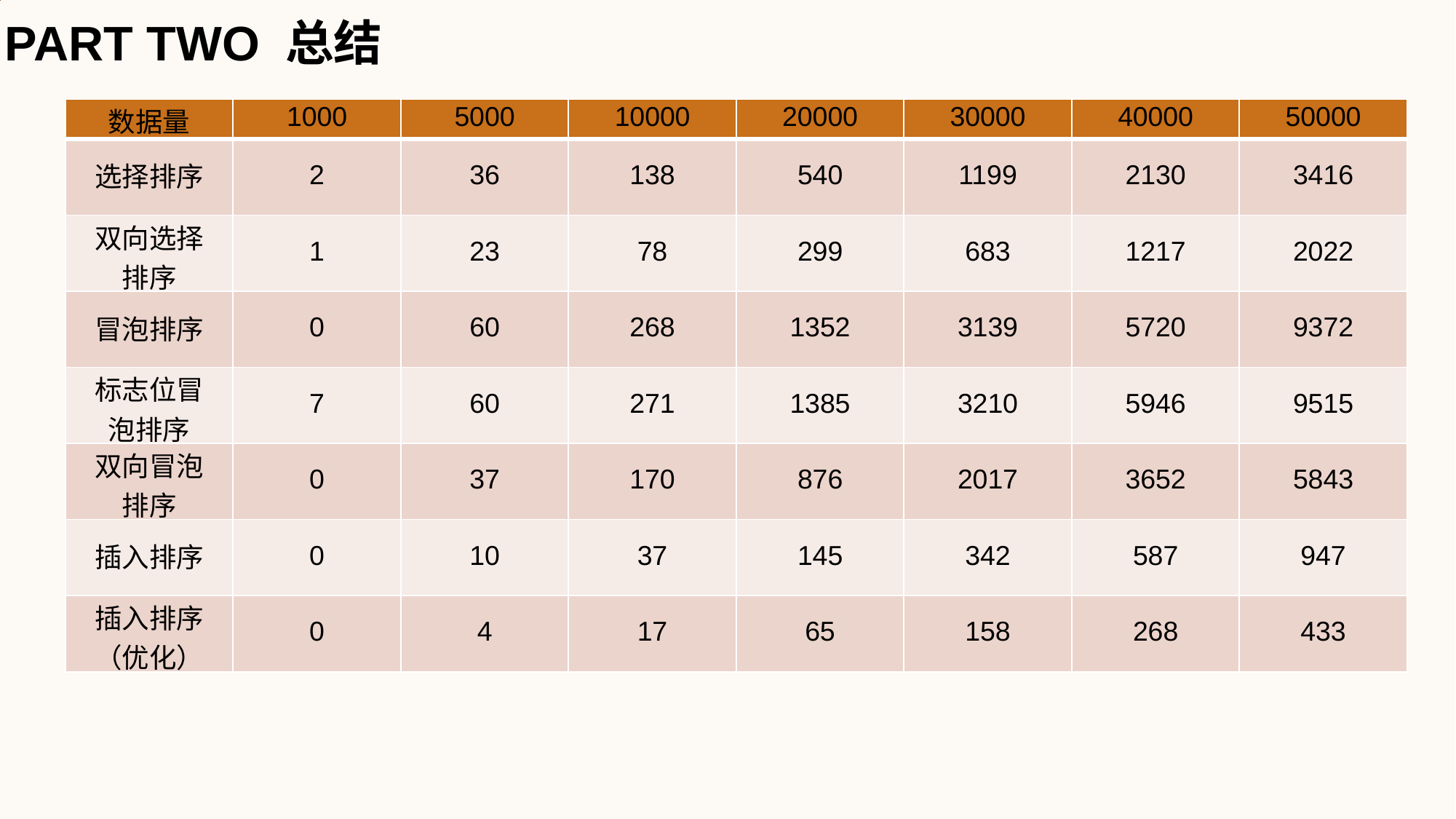

PART TWO 总结
| 数据量 | 1000 | 5000 | 10000 | 20000 | 30000 | 40000 | 50000 |
| --- | --- | --- | --- | --- | --- | --- | --- |
| 选择排序 | 2 | 36 | 138 | 540 | 1199 | 2130 | 3416 |
| 双向选择 排序 | 1 | 23 | 78 | 299 | 683 | 1217 | 2022 |
| 冒泡排序 | 0 | 60 | 268 | 1352 | 3139 | 5720 | 9372 |
| 标志位冒 泡排序 | 7 | 60 | 271 | 1385 | 3210 | 5946 | 9515 |
| 双向冒泡 排序 | 0 | 37 | 170 | 876 | 2017 | 3652 | 5843 |
| 插入排序 | 0 | 10 | 37 | 145 | 342 | 587 | 947 |
| 插入排序 （优化） | 0 | 4 | 17 | 65 | 158 | 268 | 433 |